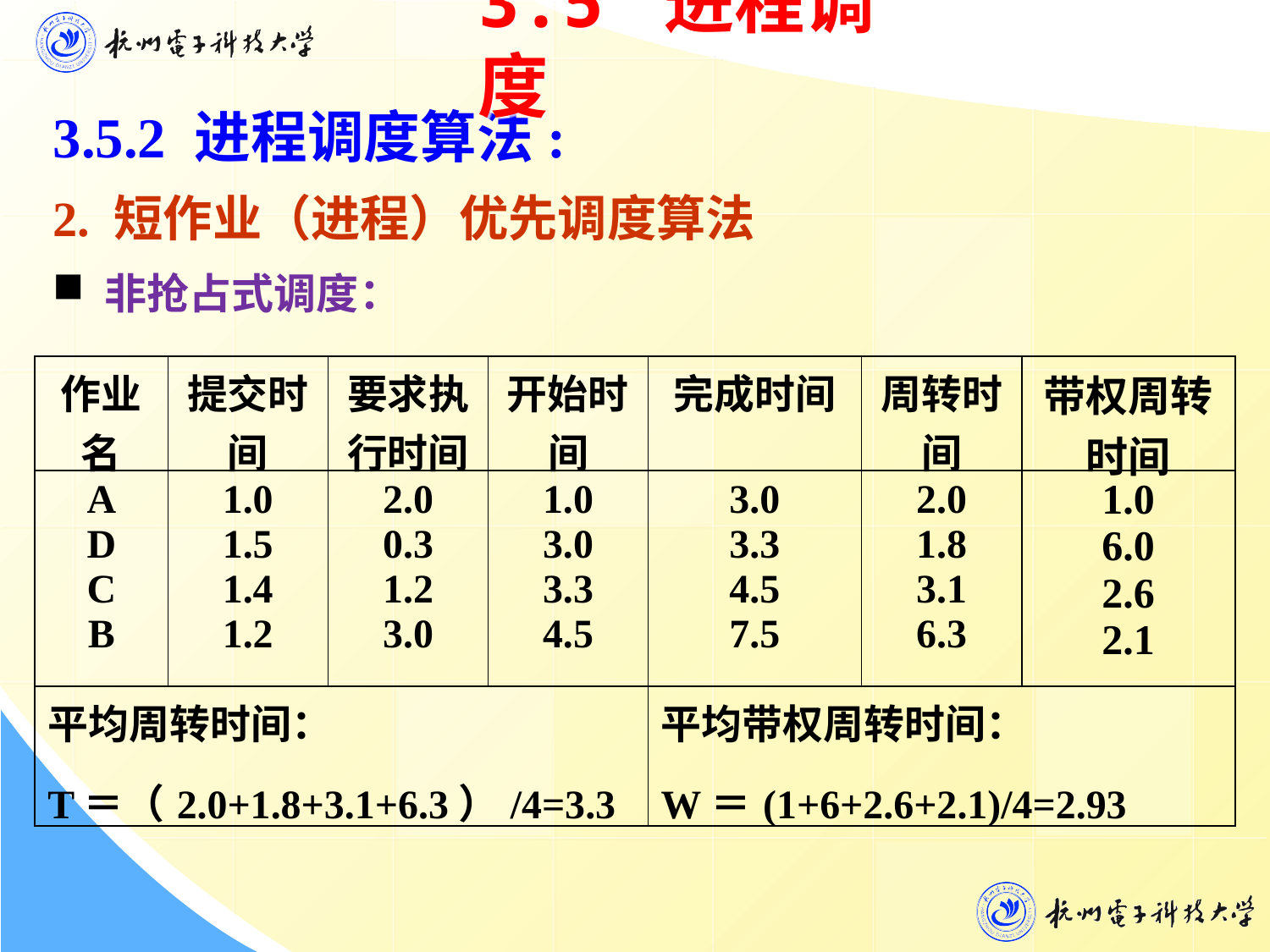

3.5 进程调度
3.5.2 进程调度算法:
2. 短作业（进程）优先调度算法
 非抢占式调度：
| 作业名 | 提交时间 | 要求执行时间 | 开始时间 | 完成时间 | 周转时间 | 带权周转时间 |
| --- | --- | --- | --- | --- | --- | --- |
| A D C B | 1.0 1.5 1.4 1.2 | 2.0 0.3 1.2 3.0 | 1.0 3.0 3.3 4.5 | 3.0 3.3 4.5 7.5 | 2.0 1.8 3.1 6.3 | 1.0 6.0 2.6 2.1 |
| 平均周转时间： T＝（2.0+1.8+3.1+6.3）/4=3.3 |  |  |  | 平均带权周转时间： W＝(1+6+2.6+2.1)/4=2.93 |  |  |